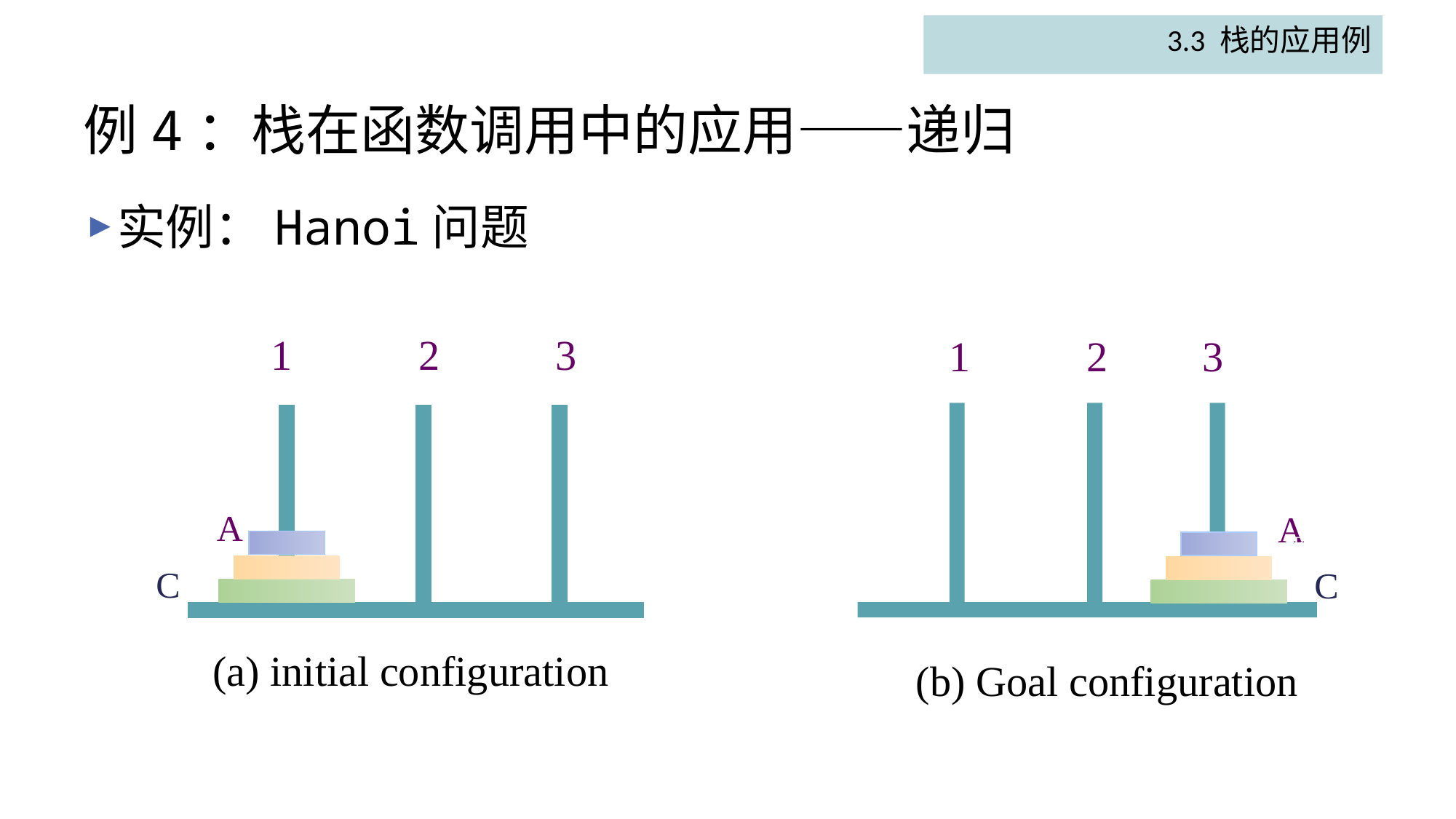

3.3 栈的应用例

# 例4：栈在函数调用中的应用——递归
实例：Hanoi问题
1            2           3

A
B

C

(a) initial configuration
1           2         3

A
B
C

(b) Goal configuration